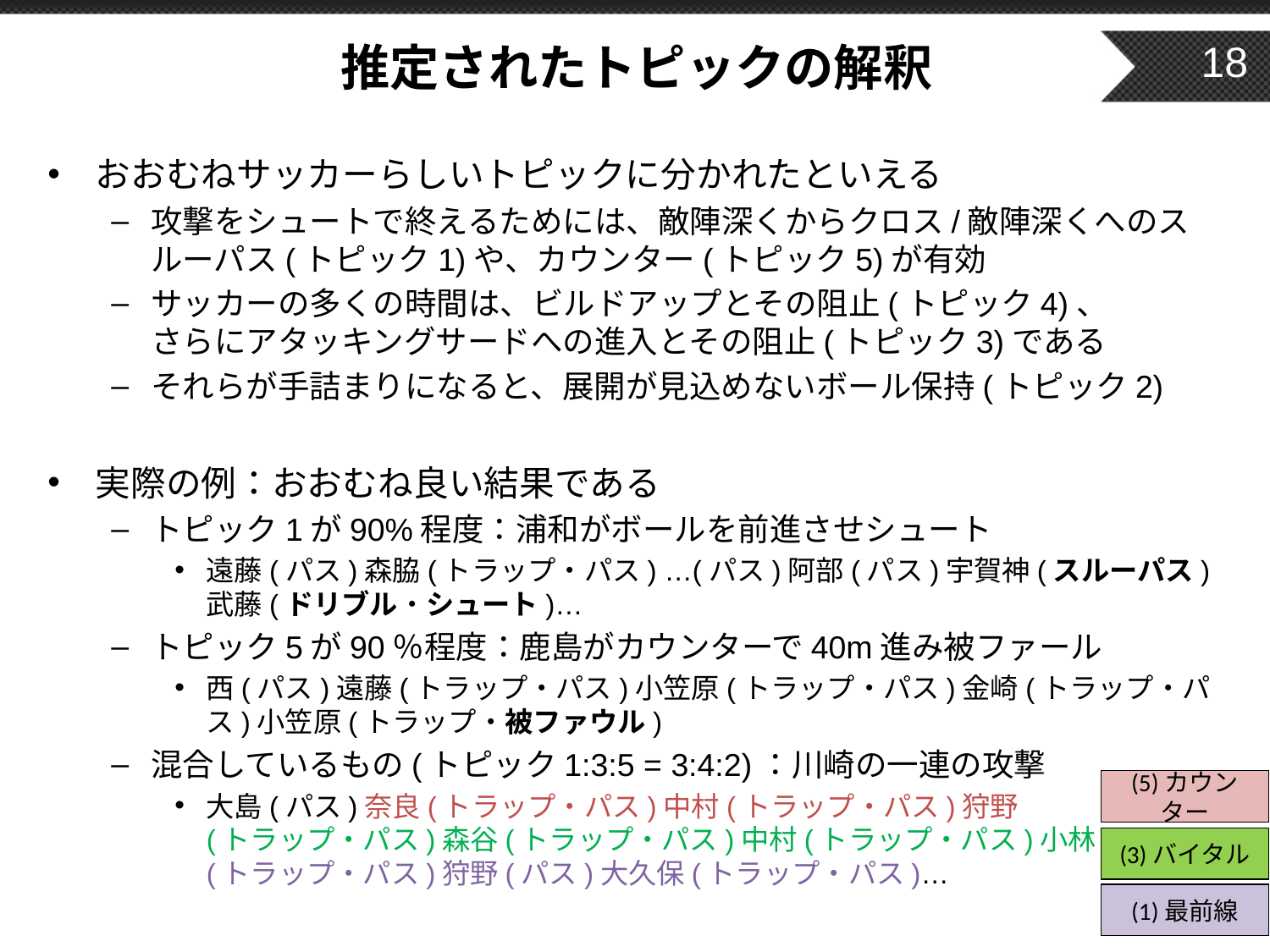

# 推定されたトピックの解釈
18
おおむねサッカーらしいトピックに分かれたといえる
攻撃をシュートで終えるためには、敵陣深くからクロス/敵陣深くへのスルーパス(トピック1)や、カウンター(トピック5)が有効
サッカーの多くの時間は、ビルドアップとその阻止(トピック4)、
さらにアタッキングサードへの進入とその阻止(トピック3)である
それらが手詰まりになると、展開が見込めないボール保持(トピック2)

実際の例：おおむね良い結果である
トピック1が90%程度：浦和がボールを前進させシュート
遠藤(パス)森脇(トラップ・パス) …(パス)阿部(パス)宇賀神(スルーパス)武藤(ドリブル・シュート)…
トピック5が90％程度：鹿島がカウンターで40m進み被ファール
西(パス)遠藤(トラップ・パス)小笠原(トラップ・パス)金崎(トラップ・パス)小笠原(トラップ・被ファウル)
混合しているもの(トピック1:3:5 = 3:4:2)：川崎の一連の攻撃
大島(パス)奈良(トラップ・パス)中村(トラップ・パス)狩野
(トラップ・パス)森谷(トラップ・パス)中村(トラップ・パス)小林
(トラップ・パス)狩野(パス)大久保(トラップ・パス)…
(5)カウンター
(3)バイタル
(1)最前線